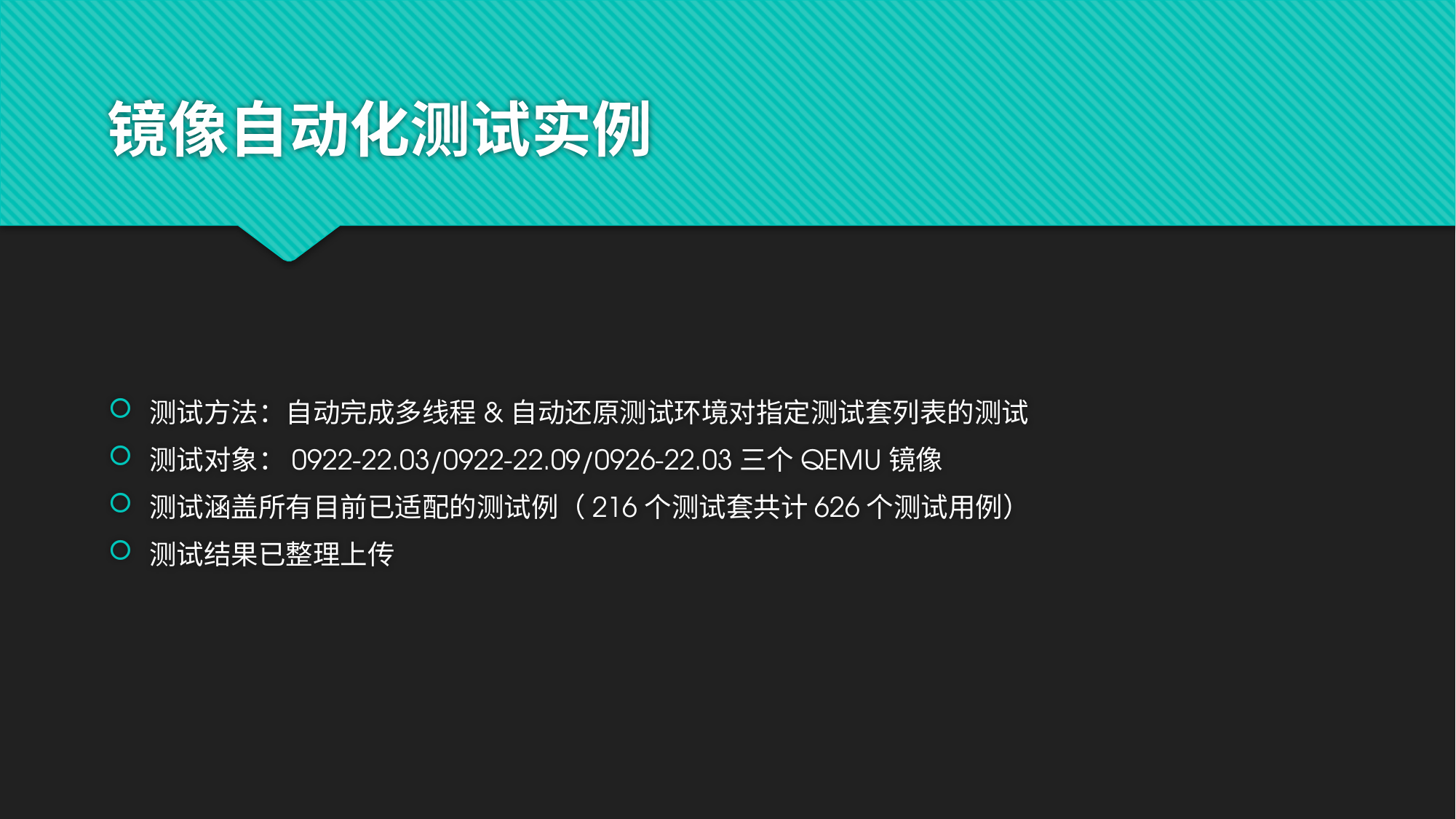

# 镜像自动化测试实例
测试方法：自动完成多线程&自动还原测试环境对指定测试套列表的测试
测试对象：0922-22.03/0922-22.09/0926-22.03三个QEMU镜像
测试涵盖所有目前已适配的测试例（216个测试套共计626个测试用例）
测试结果已整理上传